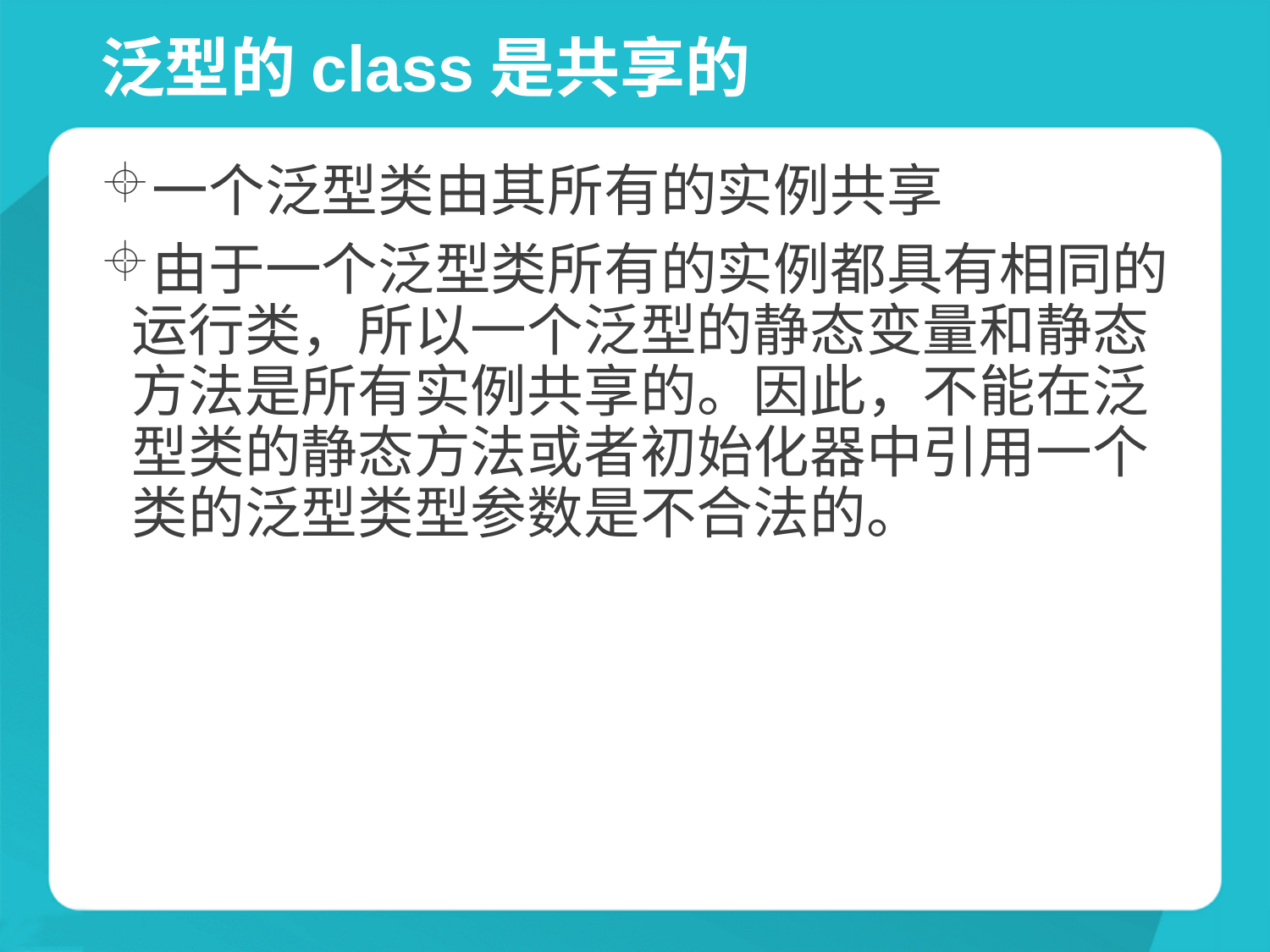

# 泛型的class是共享的
一个泛型类由其所有的实例共享
由于一个泛型类所有的实例都具有相同的运行类，所以一个泛型的静态变量和静态方法是所有实例共享的。因此，不能在泛型类的静态方法或者初始化器中引用一个类的泛型类型参数是不合法的。